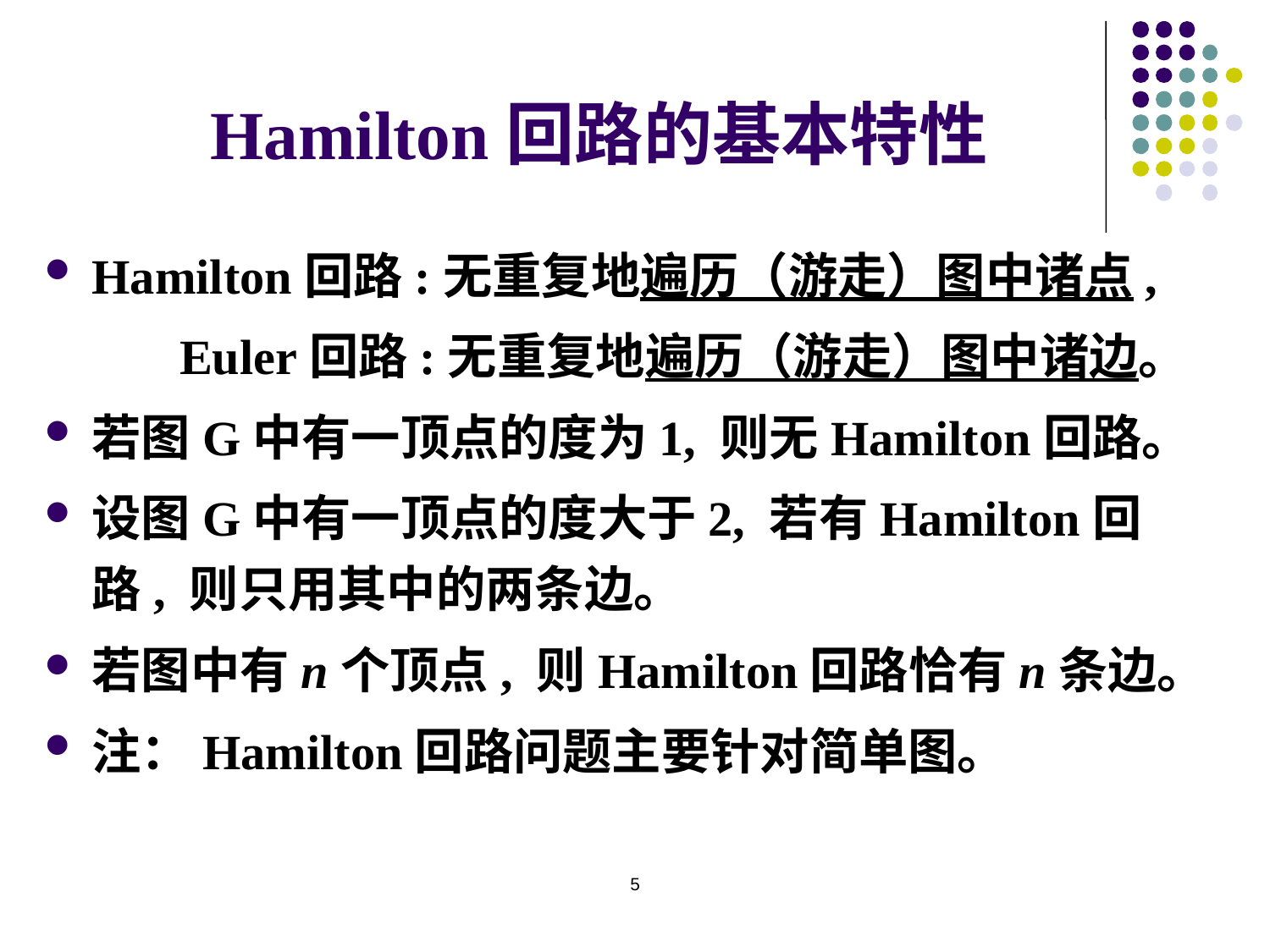

# Hamilton回路的基本特性
Hamilton回路:无重复地遍历（游走）图中诸点,
           Euler回路:无重复地遍历（游走）图中诸边。
若图G中有一顶点的度为1, 则无Hamilton回路。
设图G中有一顶点的度大于2, 若有Hamilton回路, 则只用其中的两条边。
若图中有n个顶点, 则Hamilton回路恰有n条边。
注：Hamilton回路问题主要针对简单图。

5